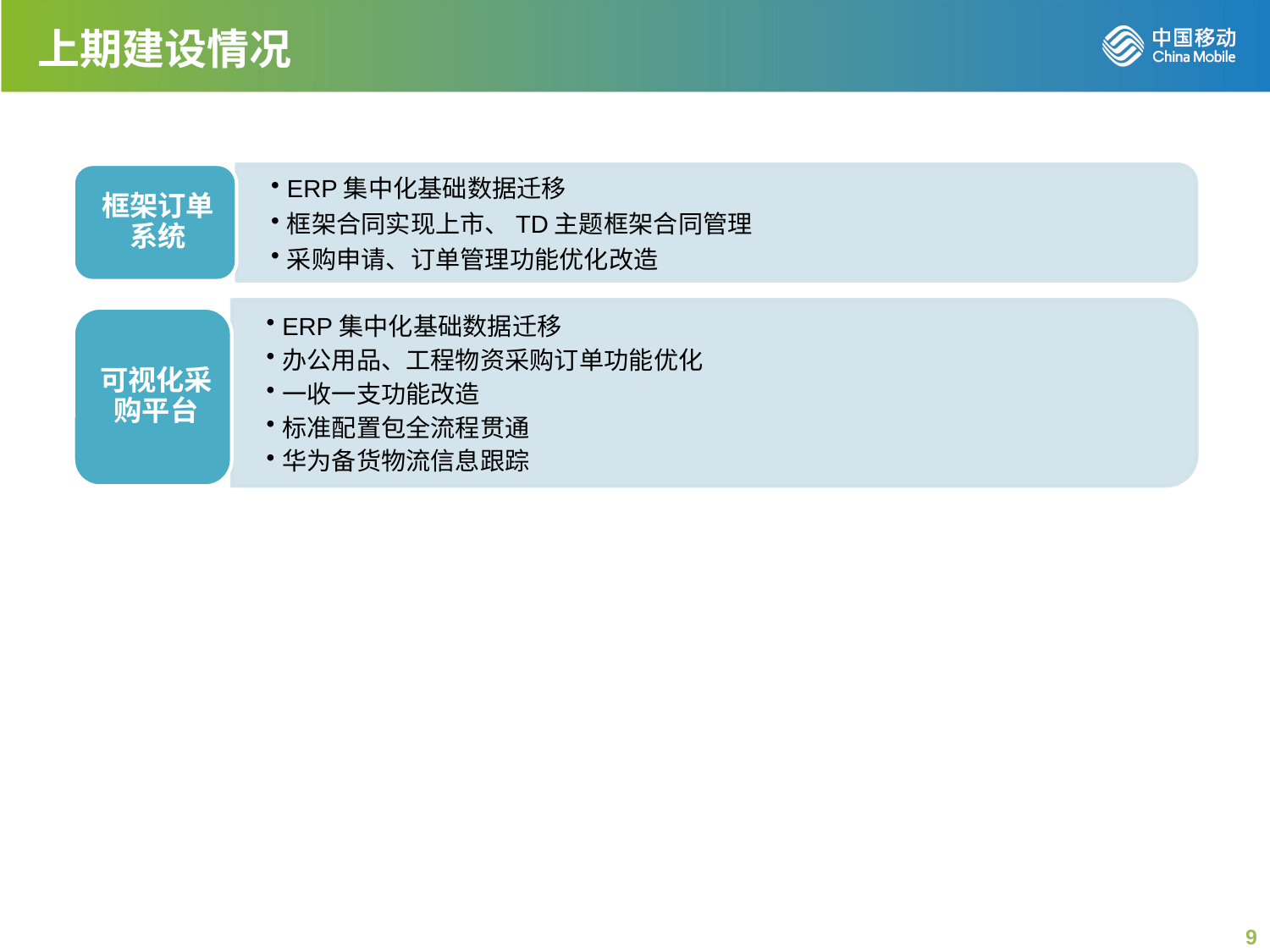

上期建设情况
ERP集中化基础数据迁移
框架合同实现上市、TD主题框架合同管理
采购申请、订单管理功能优化改造
框架订单系统
ERP集中化基础数据迁移
办公用品、工程物资采购订单功能优化
一收一支功能改造
标准配置包全流程贯通
华为备货物流信息跟踪
可视化采购平台